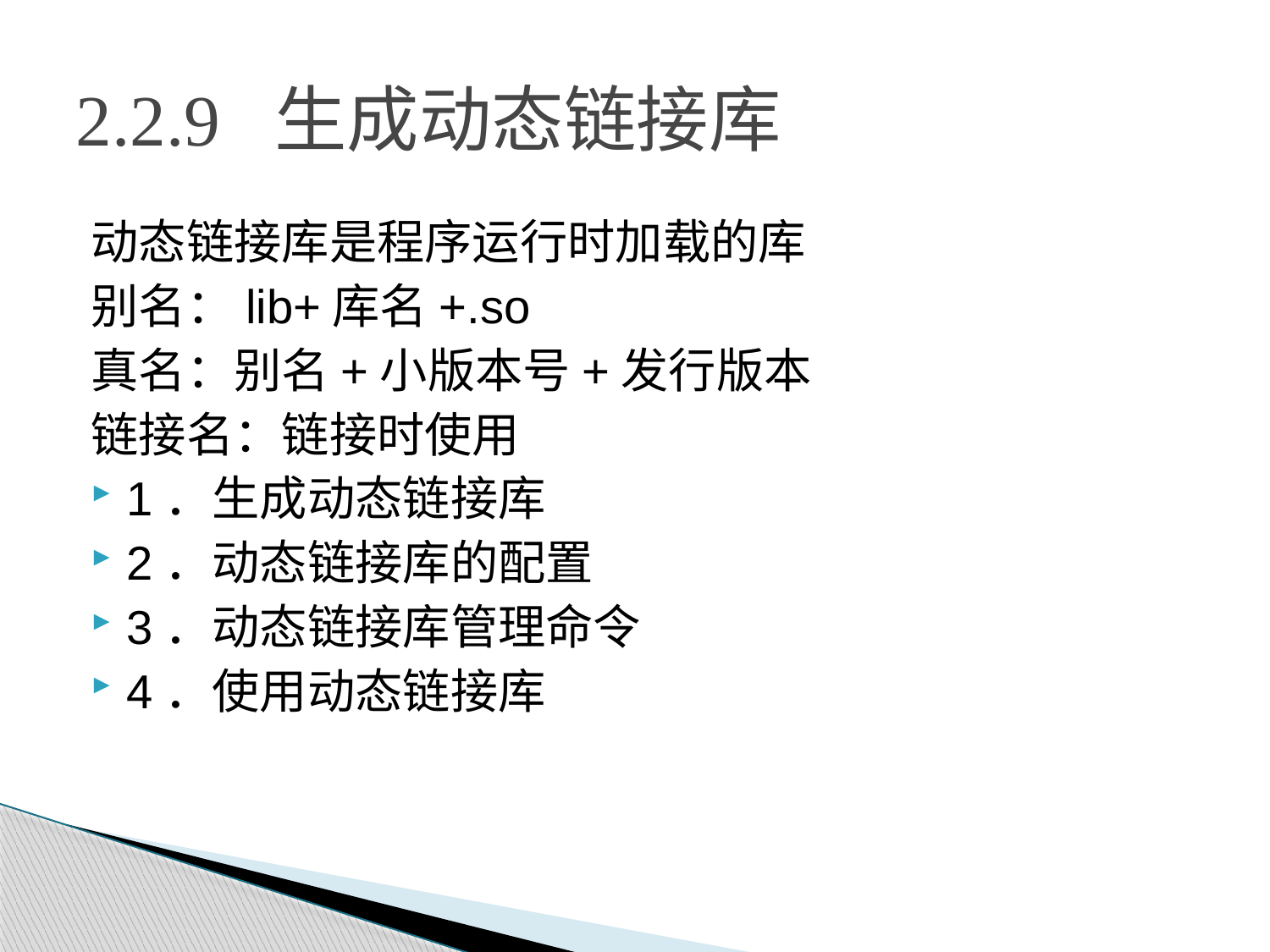

# 2.2.9  生成动态链接库
动态链接库是程序运行时加载的库
别名：lib+库名+.so
真名：别名+小版本号+发行版本
链接名：链接时使用
1．生成动态链接库
2．动态链接库的配置
3．动态链接库管理命令
4．使用动态链接库